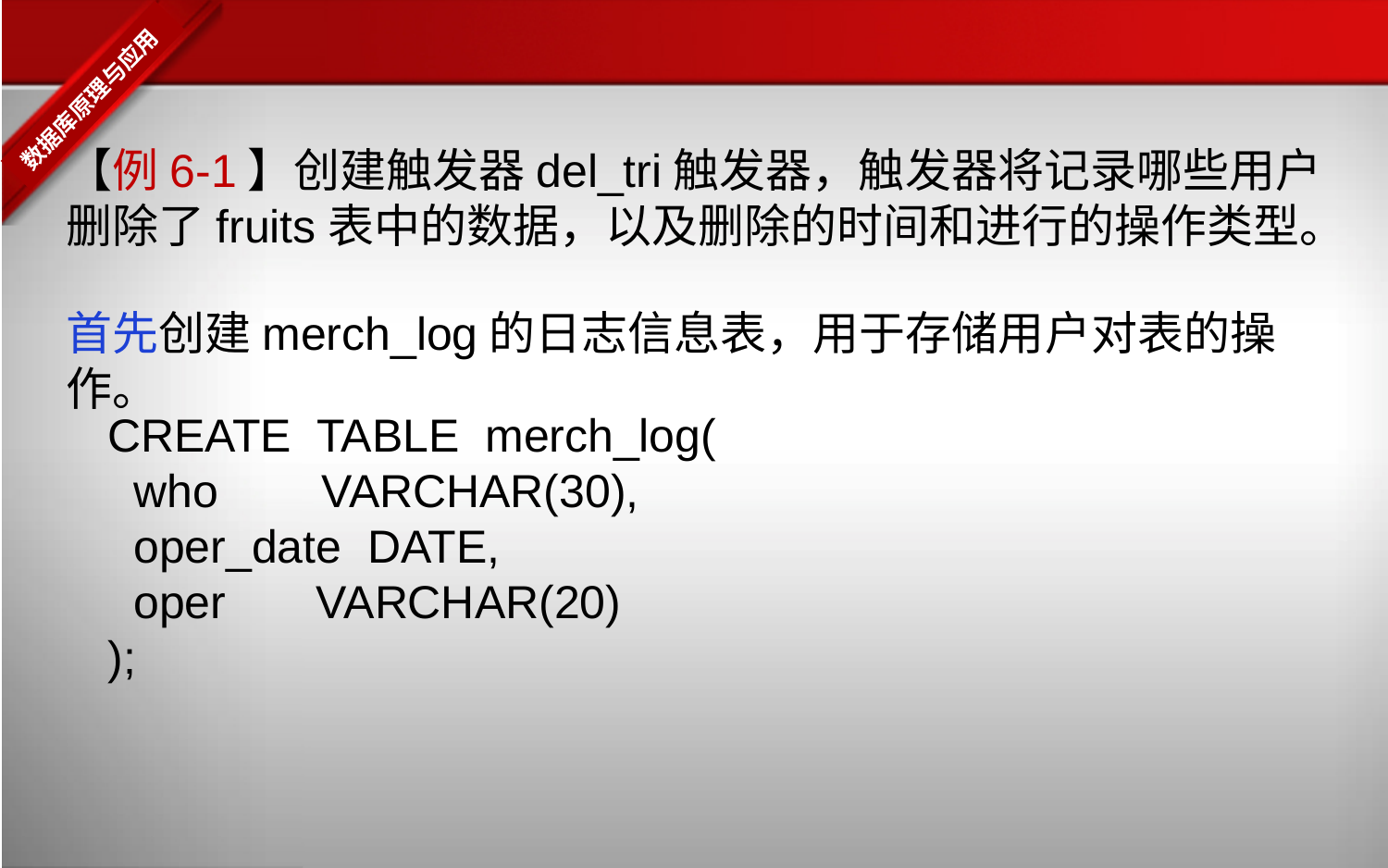

【例6-1】创建触发器del_tri触发器，触发器将记录哪些用户删除了fruits表中的数据，以及删除的时间和进行的操作类型。
首先创建merch_log的日志信息表，用于存储用户对表的操作。
CREATE  TABLE  merch_log(    who        VARCHAR(30),  oper_date  DATE,  oper       VARCHAR(20));